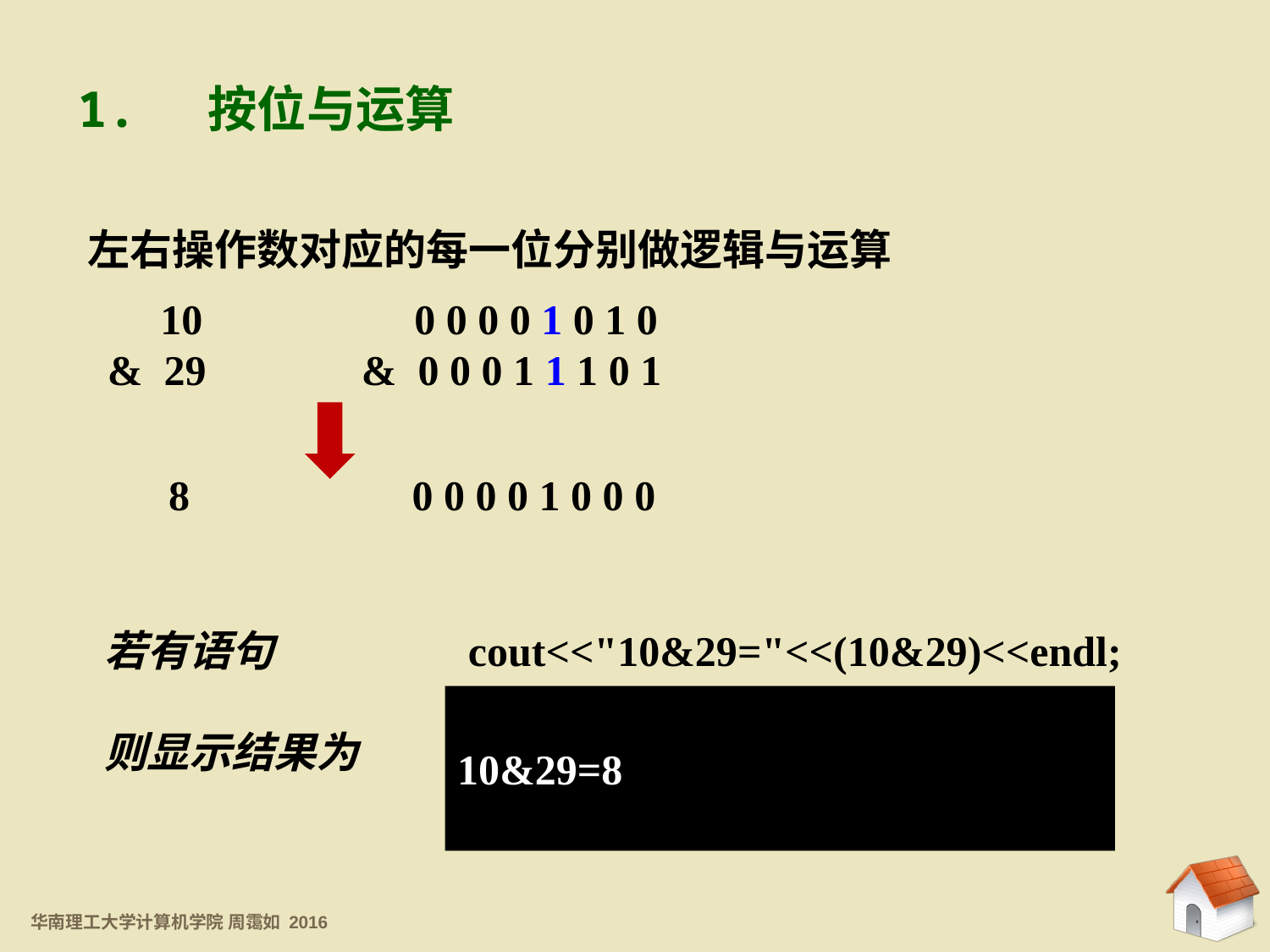

1.  按位与运算
左右操作数对应的每一位分别做逻辑与运算
     10		     0 0 0 0 1 0 1 0
&  29		&  0 0 0 1 1 1 0 1

  8  		 0 0 0 0 1 0 0 0
若有语句		 cout<<"10&29="<<(10&29)<<endl;
则显示结果为

10&29=8